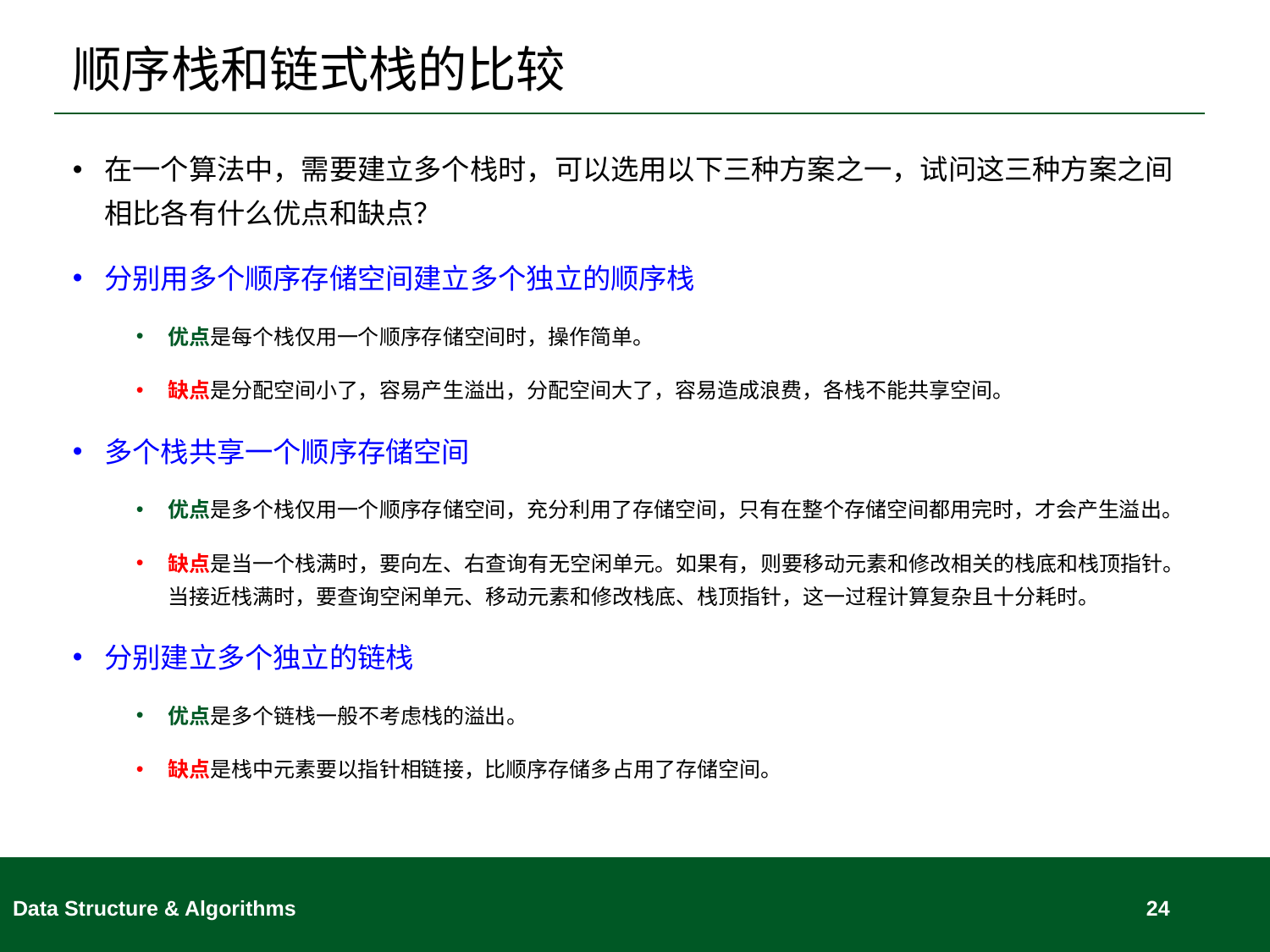

# 顺序栈和链式栈的比较
在一个算法中，需要建立多个栈时，可以选用以下三种方案之一，试问这三种方案之间相比各有什么优点和缺点？
分别用多个顺序存储空间建立多个独立的顺序栈
优点是每个栈仅用一个顺序存储空间时，操作简单。
缺点是分配空间小了，容易产生溢出，分配空间大了，容易造成浪费，各栈不能共享空间。
多个栈共享一个顺序存储空间
优点是多个栈仅用一个顺序存储空间，充分利用了存储空间，只有在整个存储空间都用完时，才会产生溢出。
缺点是当一个栈满时，要向左、右查询有无空闲单元。如果有，则要移动元素和修改相关的栈底和栈顶指针。当接近栈满时，要查询空闲单元、移动元素和修改栈底、栈顶指针，这一过程计算复杂且十分耗时。
分别建立多个独立的链栈
优点是多个链栈一般不考虑栈的溢出。
缺点是栈中元素要以指针相链接，比顺序存储多占用了存储空间。
Data Structure & Algorithms
24